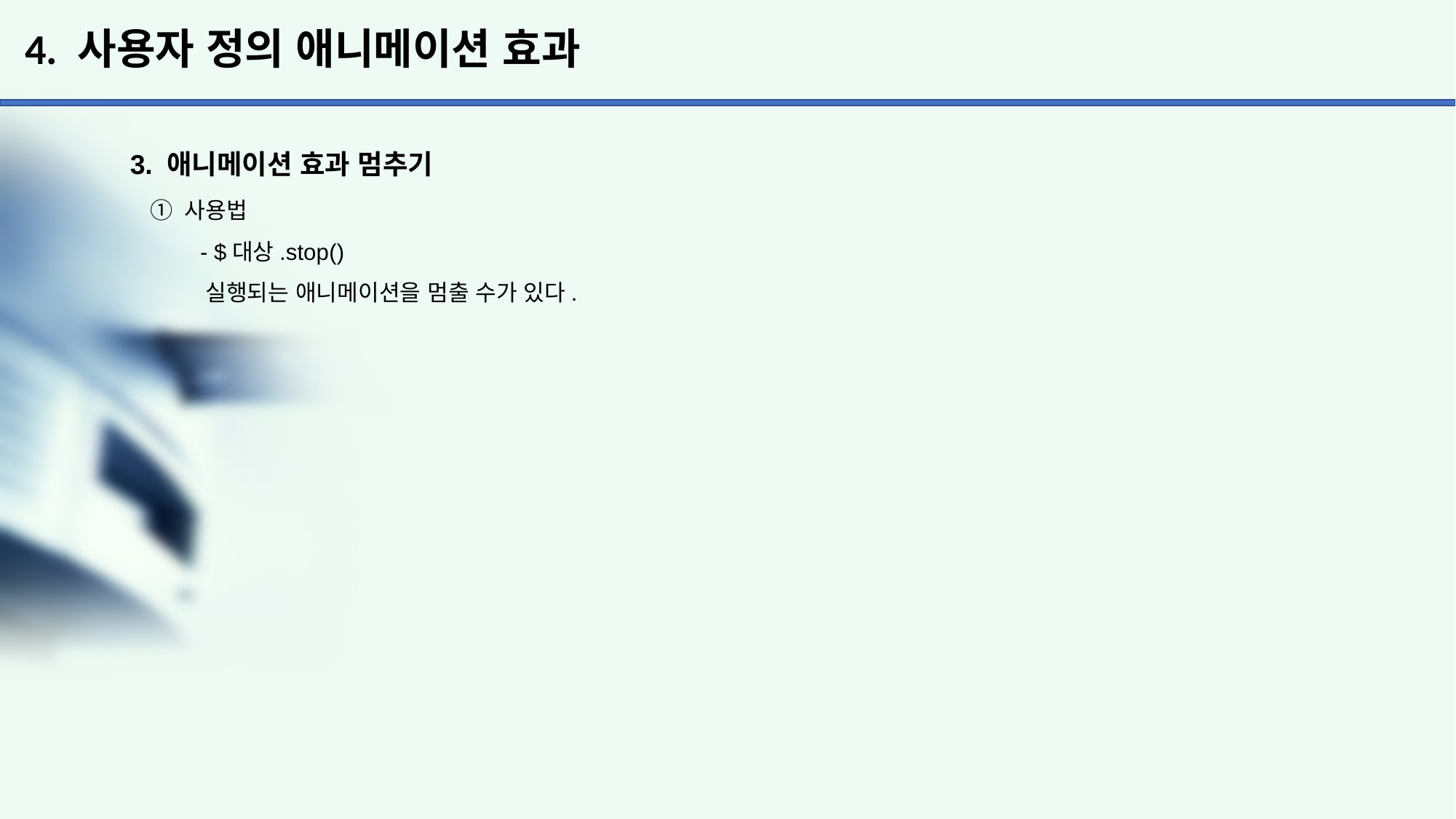

# 4. 사용자 정의 애니메이션 효과
3. 애니메이션 효과 멈추기
   ① 사용법
           - $대상.stop()
           실행되는 애니메이션을 멈출 수가 있다.